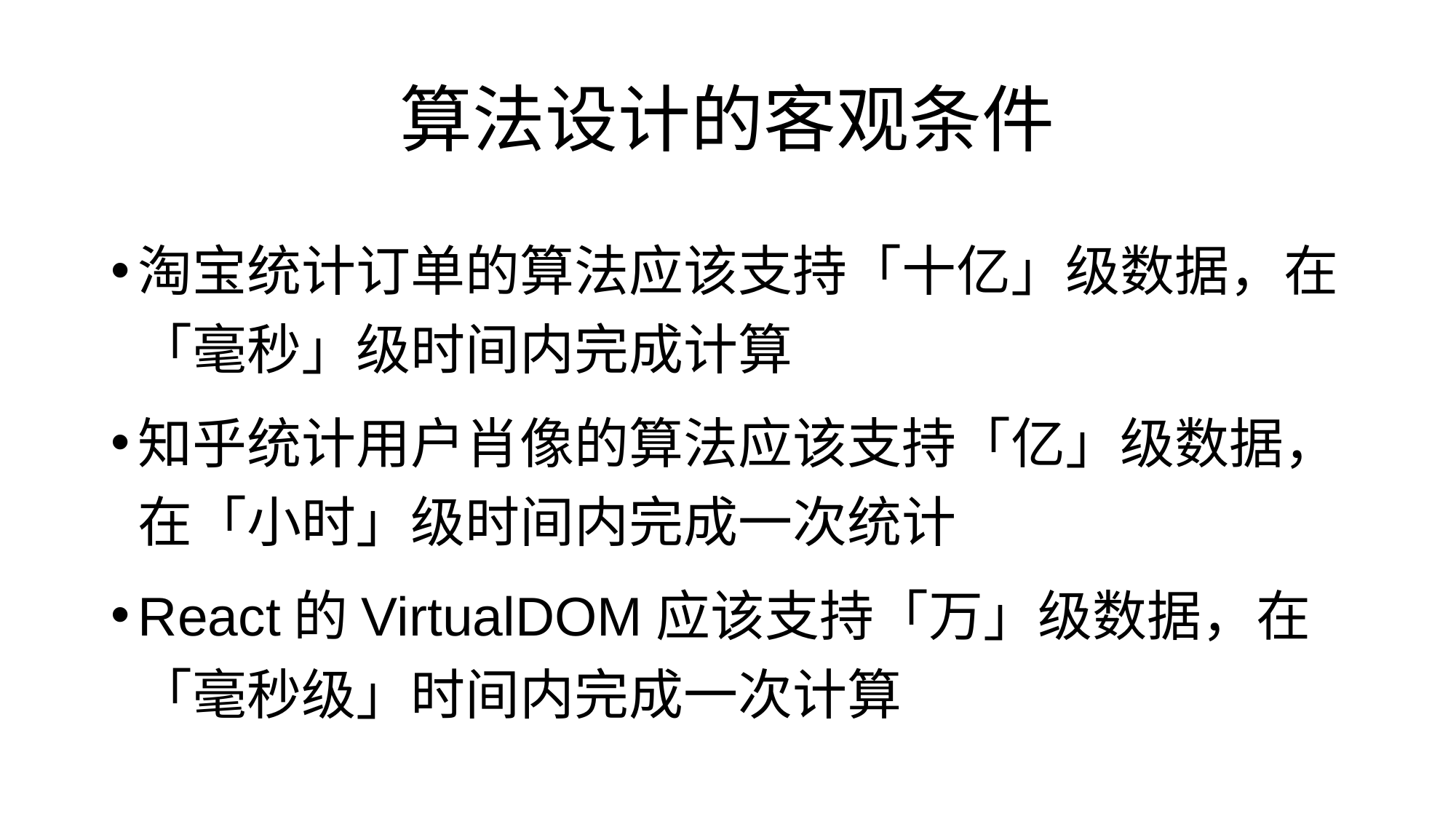

# 算法设计的客观条件
淘宝统计订单的算法应该支持「十亿」级数据，在「毫秒」级时间内完成计算
知乎统计用户肖像的算法应该支持「亿」级数据，在「小时」级时间内完成一次统计
React的VirtualDOM应该支持「万」级数据，在「毫秒级」时间内完成一次计算